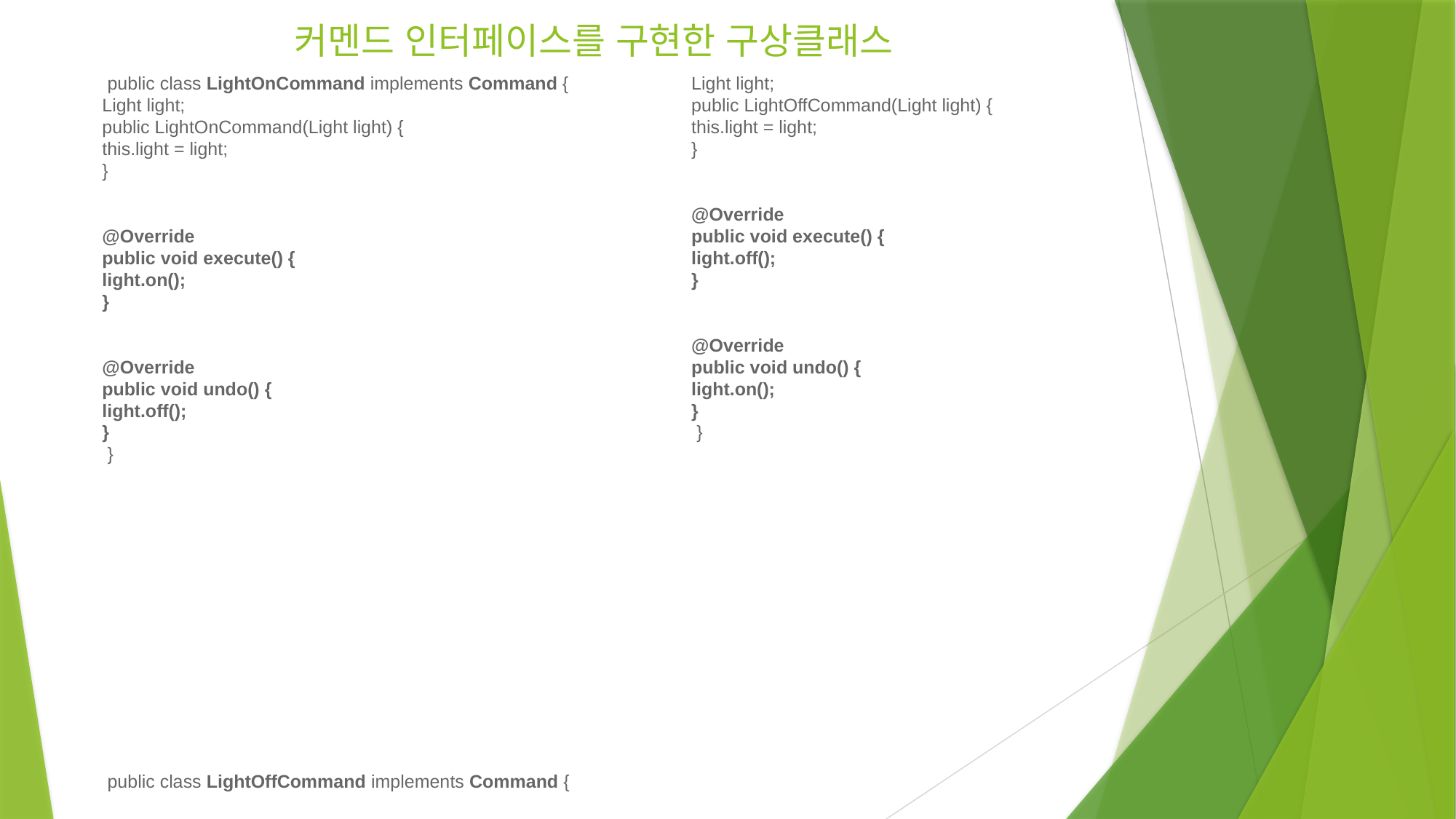

# 커멘드 인터페이스를 구현한 구상클래스
 public class LightOnCommand implements Command {
Light light;
public LightOnCommand(Light light) {
this.light = light;
}

@Override
public void execute() {
light.on();
}

@Override
public void undo() {
light.off();
}
 }

 public class LightOffCommand implements Command {
Light light;
public LightOffCommand(Light light) {
this.light = light;
}

@Override
public void execute() {
light.off();
}

@Override
public void undo() {
light.on();
}
 }